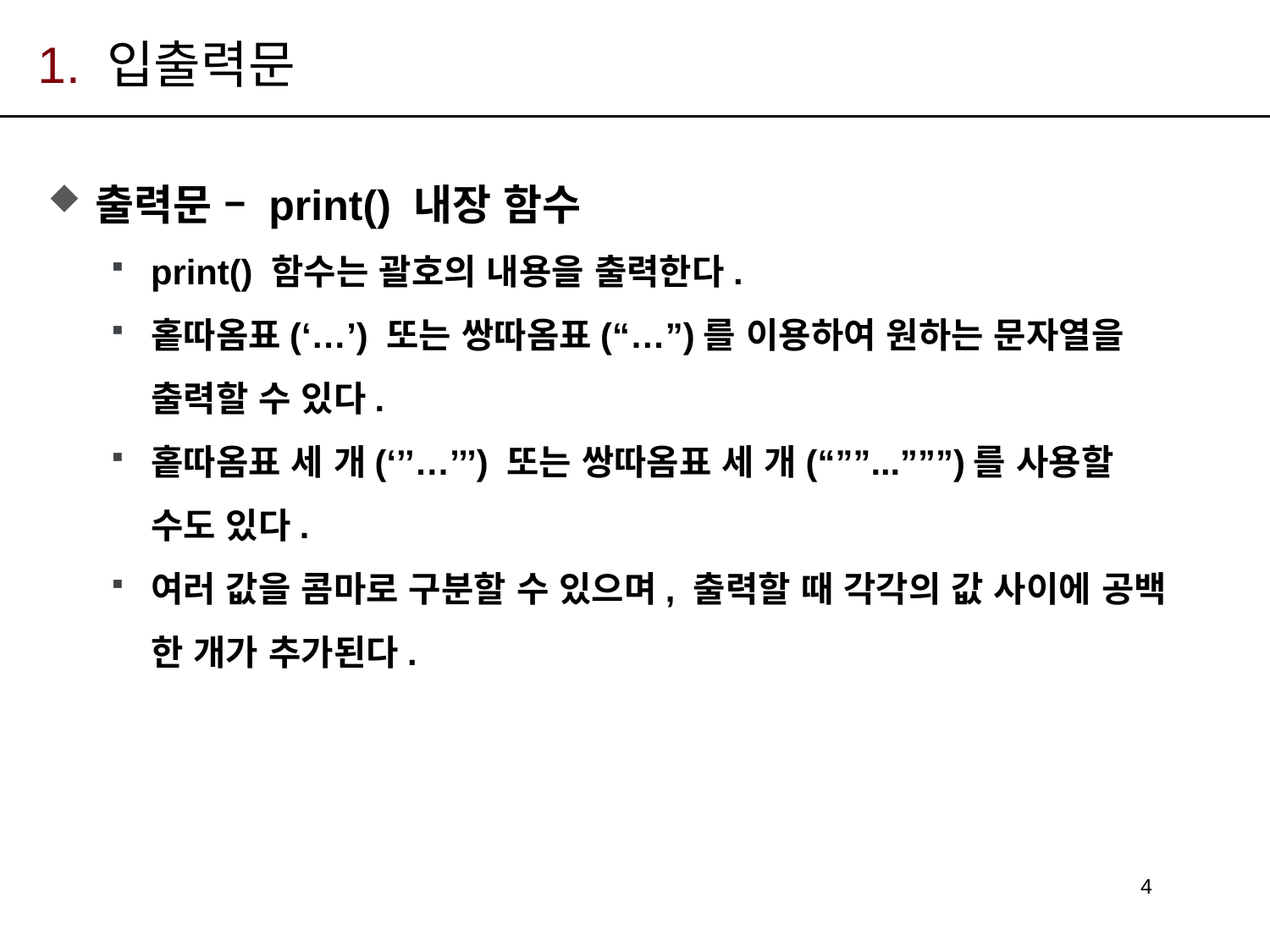

# 1. 입출력문
출력문 – print() 내장 함수
print() 함수는 괄호의 내용을 출력한다.
홑따옴표(‘…’) 또는 쌍따옴표(“…”)를 이용하여 원하는 문자열을 출력할 수 있다.
홑따옴표 세 개(‘’’…’’’) 또는 쌍따옴표 세 개(“””...”””)를 사용할 수도 있다.
여러 값을 콤마로 구분할 수 있으며, 출력할 때 각각의 값 사이에 공백 한 개가 추가된다.

4